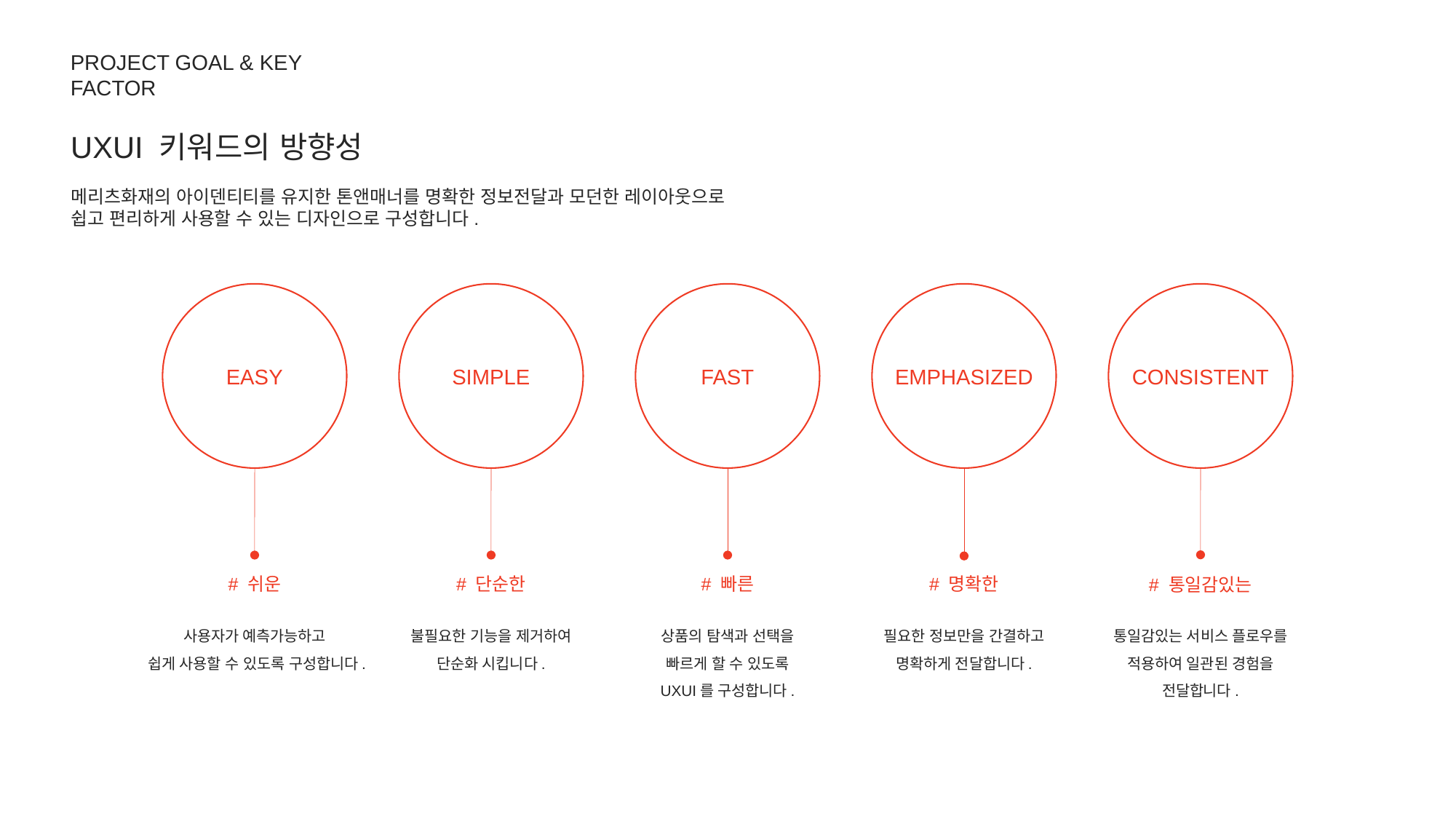

PROJECT GOAL & KEY FACTOR
UXUI 키워드의 방향성
메리츠화재의 아이덴티티를 유지한 톤앤매너를 명확한 정보전달과 모던한 레이아웃으로
쉽고 편리하게 사용할 수 있는 디자인으로 구성합니다.
SIMPLE
FAST
EMPHASIZED
CONSISTENT
EASY
# 명확한
# 단순한
# 빠른
# 쉬운
# 통일감있는
사용자가 예측가능하고
쉽게 사용할 수 있도록 구성합니다.
불필요한 기능을 제거하여
단순화 시킵니다.
상품의 탐색과 선택을
빠르게 할 수 있도록
UXUI를 구성합니다.
필요한 정보만을 간결하고
명확하게 전달합니다.
통일감있는 서비스 플로우를
적용하여 일관된 경험을 전달합니다.